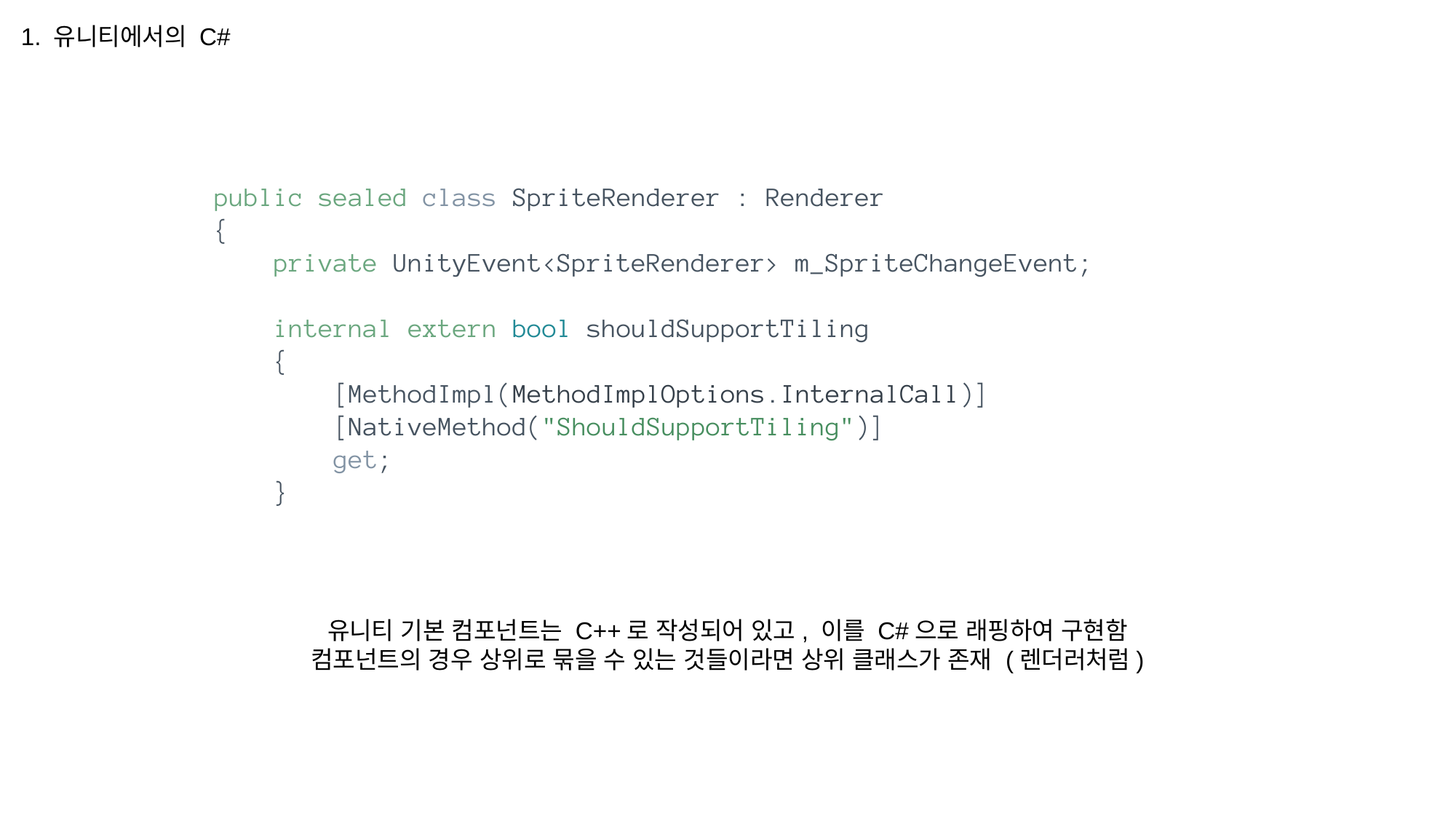

1. 유니티에서의 C#
    public sealed class SpriteRenderer : Renderer
    {
        private UnityEvent<SpriteRenderer> m_SpriteChangeEvent;
        internal extern bool shouldSupportTiling
        {
            [MethodImpl(MethodImplOptions.InternalCall)]
            [NativeMethod("ShouldSupportTiling")]
            get;
        }
유니티 기본 컴포넌트는 C++로 작성되어 있고, 이를 C#으로 래핑하여 구현함
컴포넌트의 경우 상위로 묶을 수 있는 것들이라면 상위 클래스가 존재 (렌더러처럼)